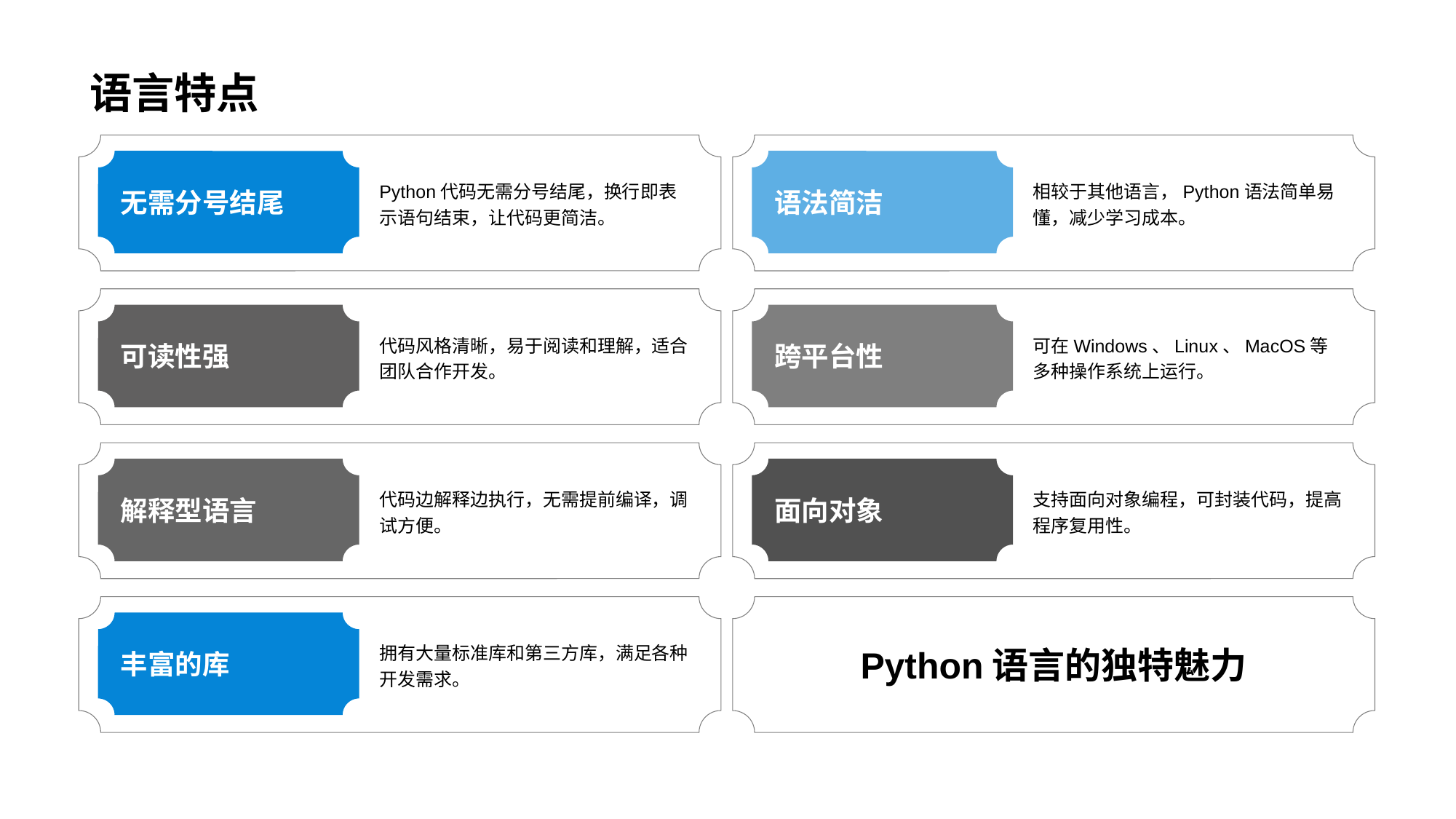

# 语言特点

无需分号结尾
Python代码无需分号结尾，换行即表示语句结束，让代码更简洁。

语法简洁
相较于其他语言，Python语法简单易懂，减少学习成本。

可读性强
代码风格清晰，易于阅读和理解，适合团队合作开发。

跨平台性
可在Windows、Linux、MacOS等多种操作系统上运行。

解释型语言
代码边解释边执行，无需提前编译，调试方便。

面向对象
支持面向对象编程，可封装代码，提高程序复用性。

丰富的库
拥有大量标准库和第三方库，满足各种开发需求。
Python语言的独特魅力